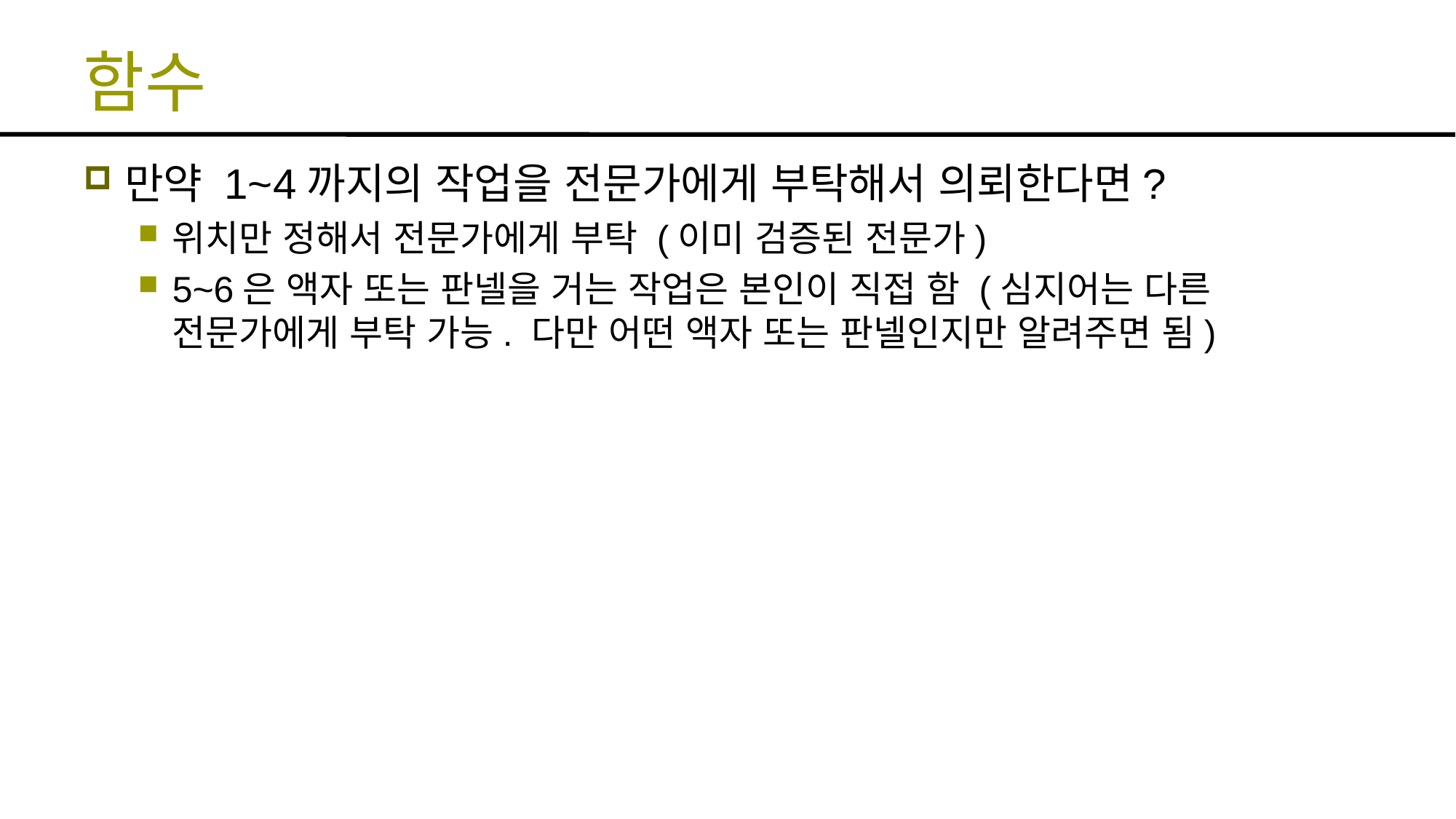

# 함수
만약 1~4까지의 작업을 전문가에게 부탁해서 의뢰한다면?
위치만 정해서 전문가에게 부탁 (이미 검증된 전문가)
5~6은 액자 또는 판넬을 거는 작업은 본인이 직접 함 (심지어는 다른 전문가에게 부탁 가능. 다만 어떤 액자 또는 판넬인지만 알려주면 됨)